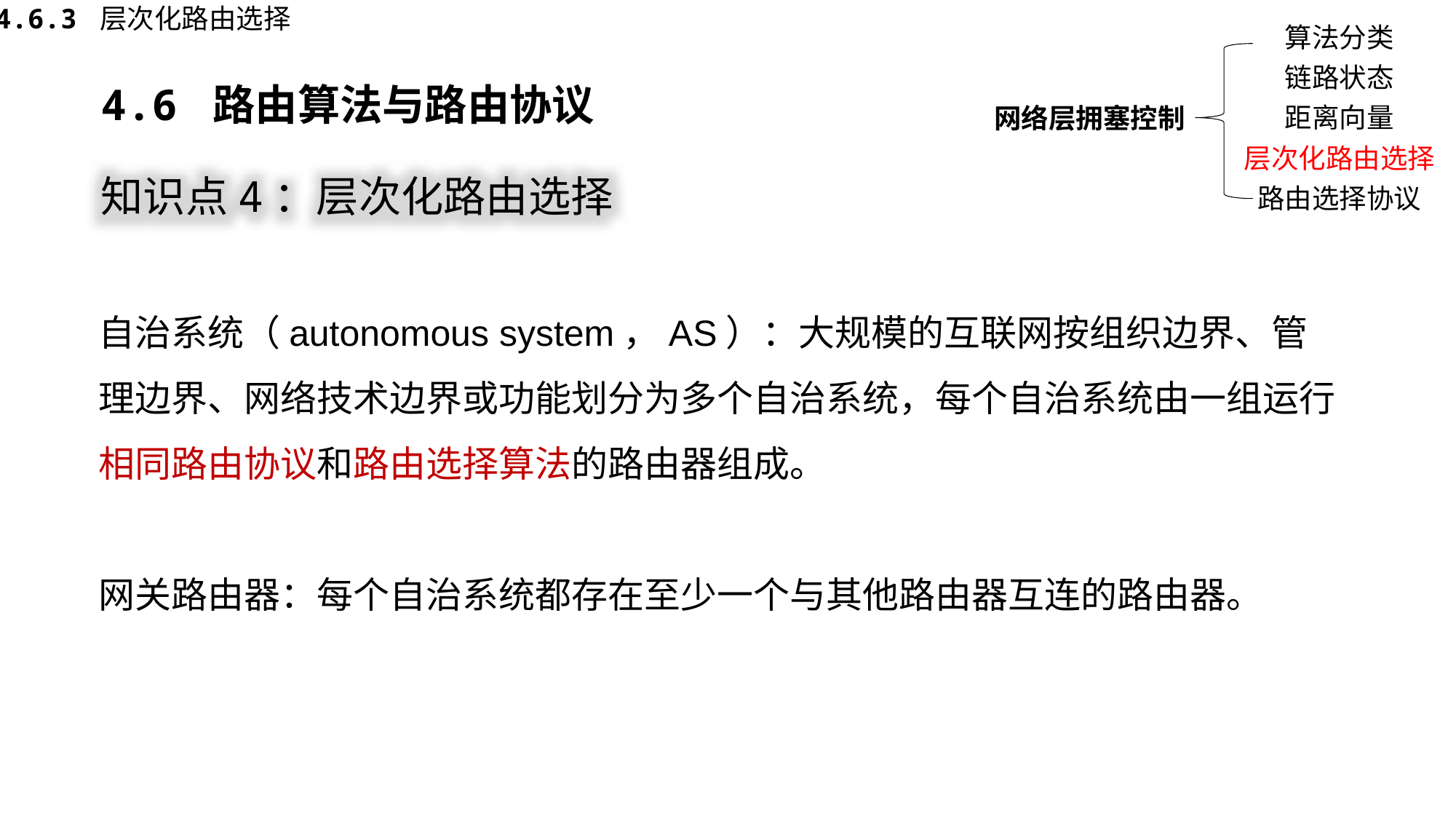

4.6.3 层次化路由选择
算法分类

链路状态
网络层拥塞控制
距离向量
层次化路由选择
路由选择协议
4.6 路由算法与路由协议
知识点4：层次化路由选择
自治系统（autonomous system，AS）：大规模的互联网按组织边界、管理边界、网络技术边界或功能划分为多个自治系统，每个自治系统由一组运行相同路由协议和路由选择算法的路由器组成。

网关路由器：每个自治系统都存在至少一个与其他路由器互连的路由器。